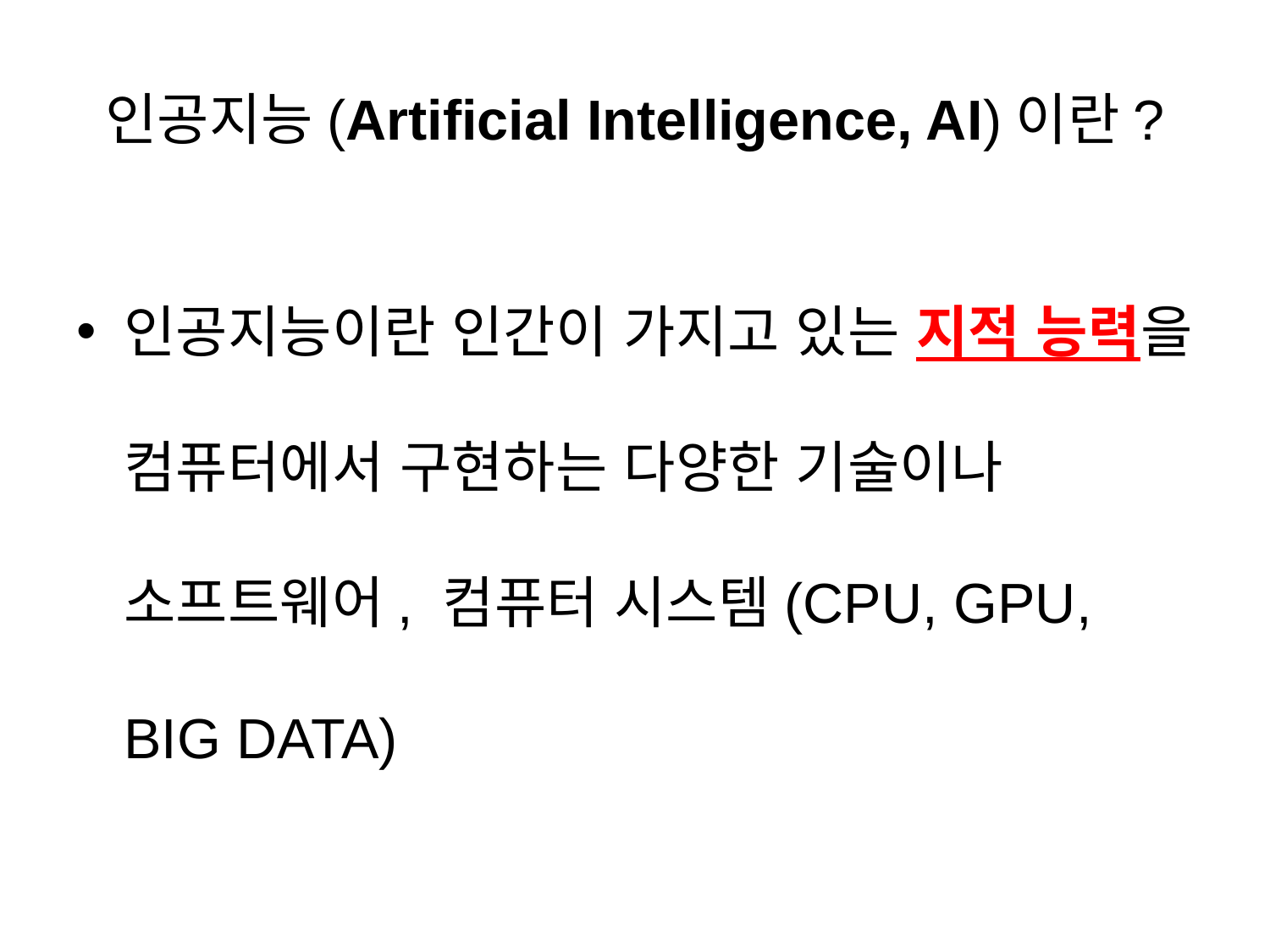

인공지능이란 인간이 가지고 있는 지적 능력을 컴퓨터에서 구현하는 다양한 기술이나 소프트웨어, 컴퓨터 시스템(CPU, GPU, BIG DATA)
# 인공지능(Artificial Intelligence, AI)이란?